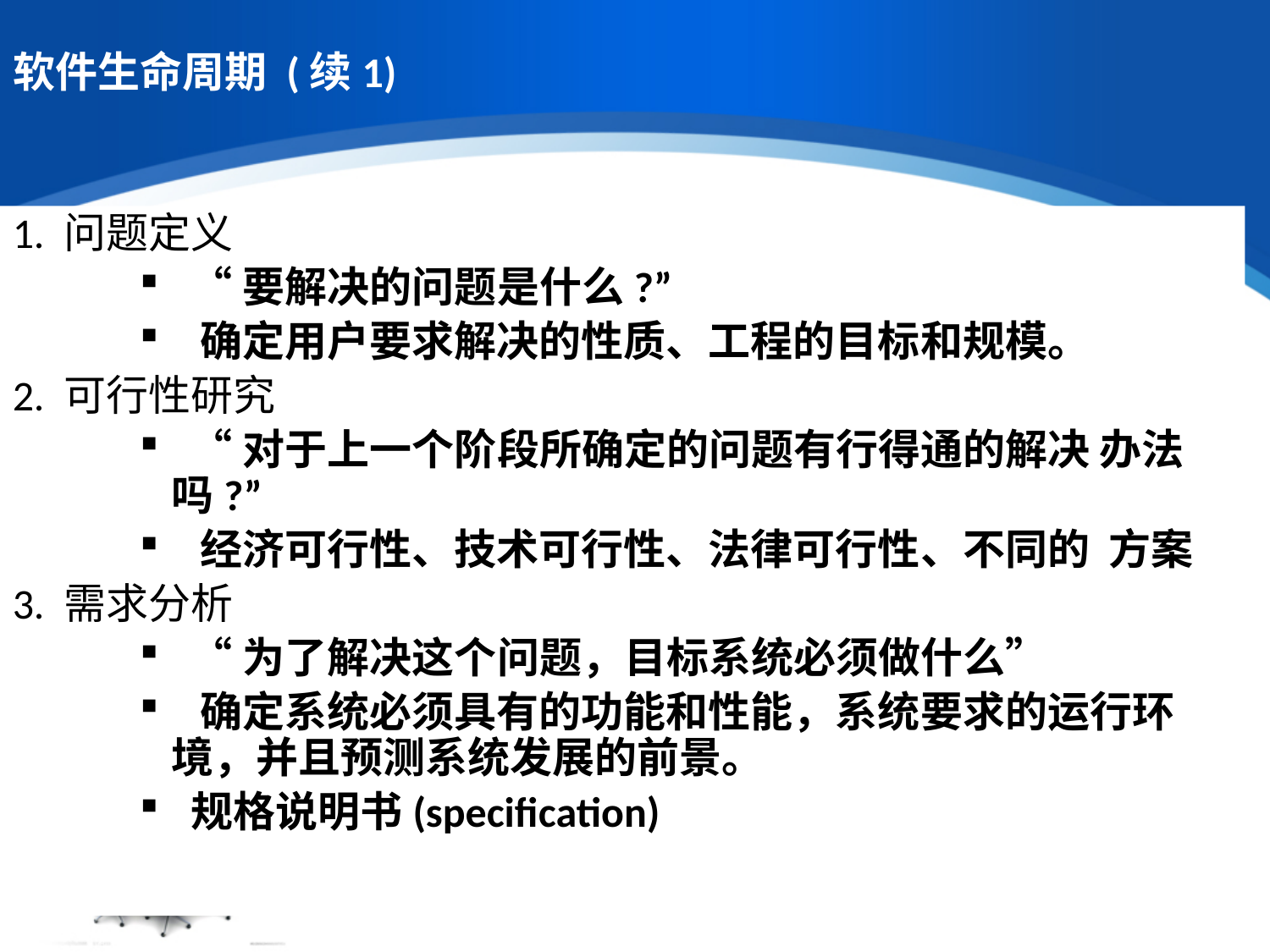

# 软件生命周期 (续1)
1. 问题定义
  “要解决的问题是什么?”
  确定用户要求解决的性质、工程的目标和规模。
2. 可行性研究
  “对于上一个阶段所确定的问题有行得通的解决 办法吗?”
  经济可行性、技术可行性、法律可行性、不同的  方案
3. 需求分析
  “为了解决这个问题，目标系统必须做什么”
  确定系统必须具有的功能和性能，系统要求的运行环境，并且预测系统发展的前景。
 规格说明书(specification)